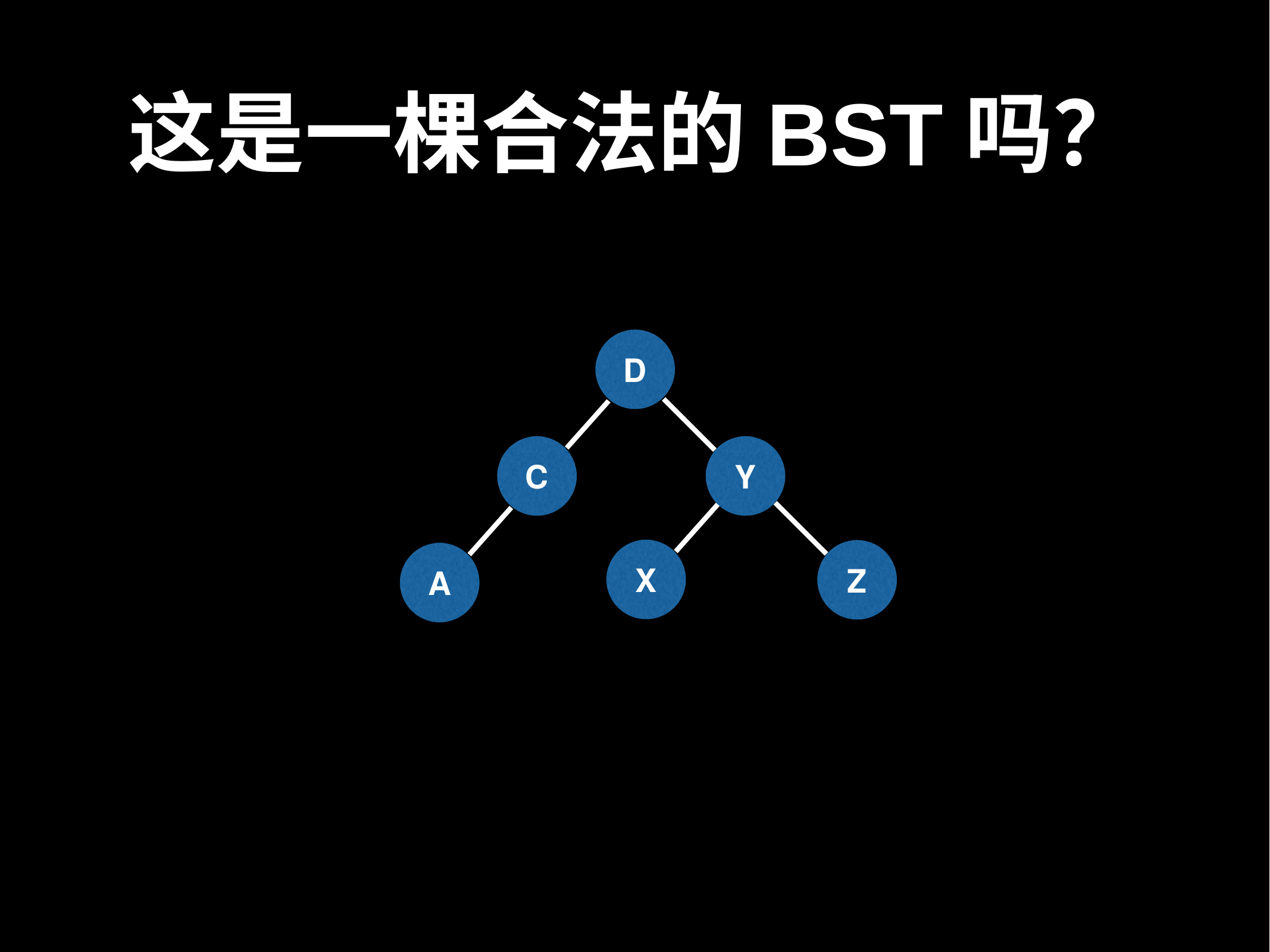

# 这是一棵合法的BST吗？
D

C
Y

X
Z
A